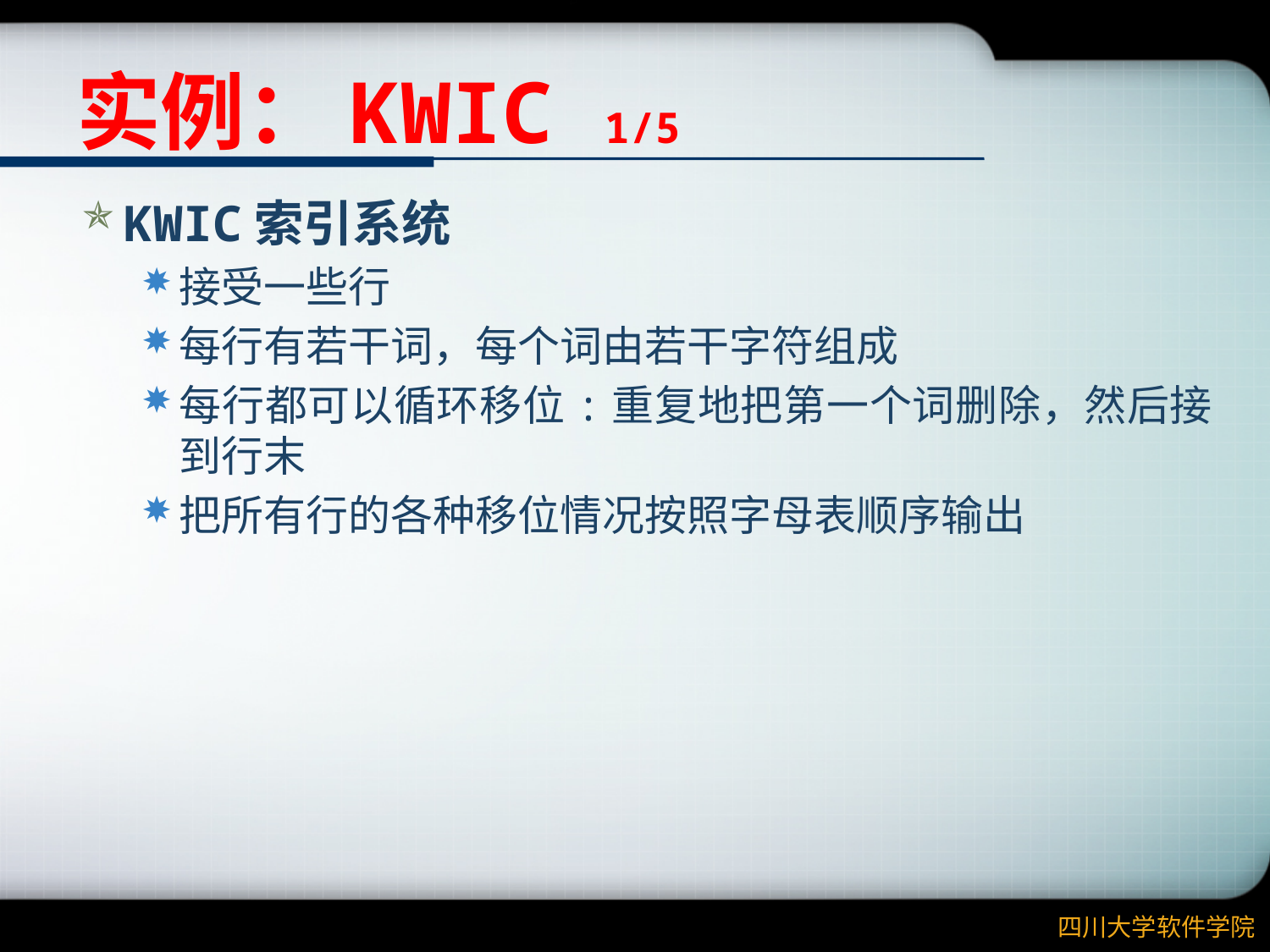

# 实例：KWIC 1/5
KWIC索引系统
接受一些行
每行有若干词，每个词由若干字符组成
每行都可以循环移位:重复地把第一个词删除，然后接到行末
把所有行的各种移位情况按照字母表顺序输出